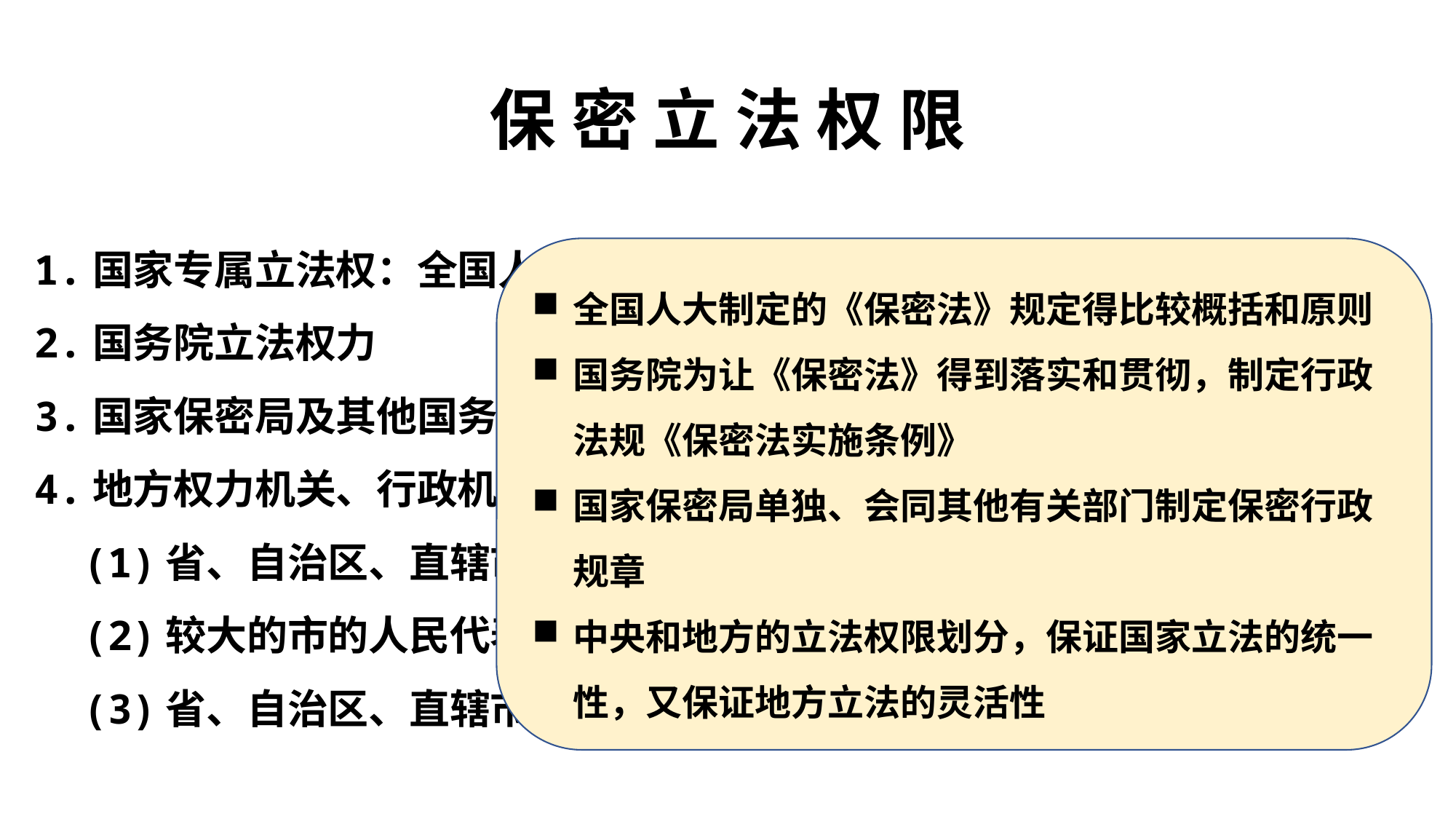

# 保 密 立 法 权 限
1.国家专属立法权：全国人大及其常委会
2.国务院立法权力
3.国家保密局及其他国务院所属机关立法权力
4.地方权力机关、行政机关的立法权
  (1)省、自治区、直辖市的人民代表大会及其常务委员会 地方性保密法规
  (2)较大的市的人民代表大会及其常务委员会           地方性保密法规
  (3)省、自治区、直辖市和较大的市的人民政府         保密规章
全国人大制定的《保密法》规定得比较概括和原则
国务院为让《保密法》得到落实和贯彻，制定行政法规《保密法实施条例》
国家保密局单独、会同其他有关部门制定保密行政规章
中央和地方的立法权限划分，保证国家立法的统一性，又保证地方立法的灵活性